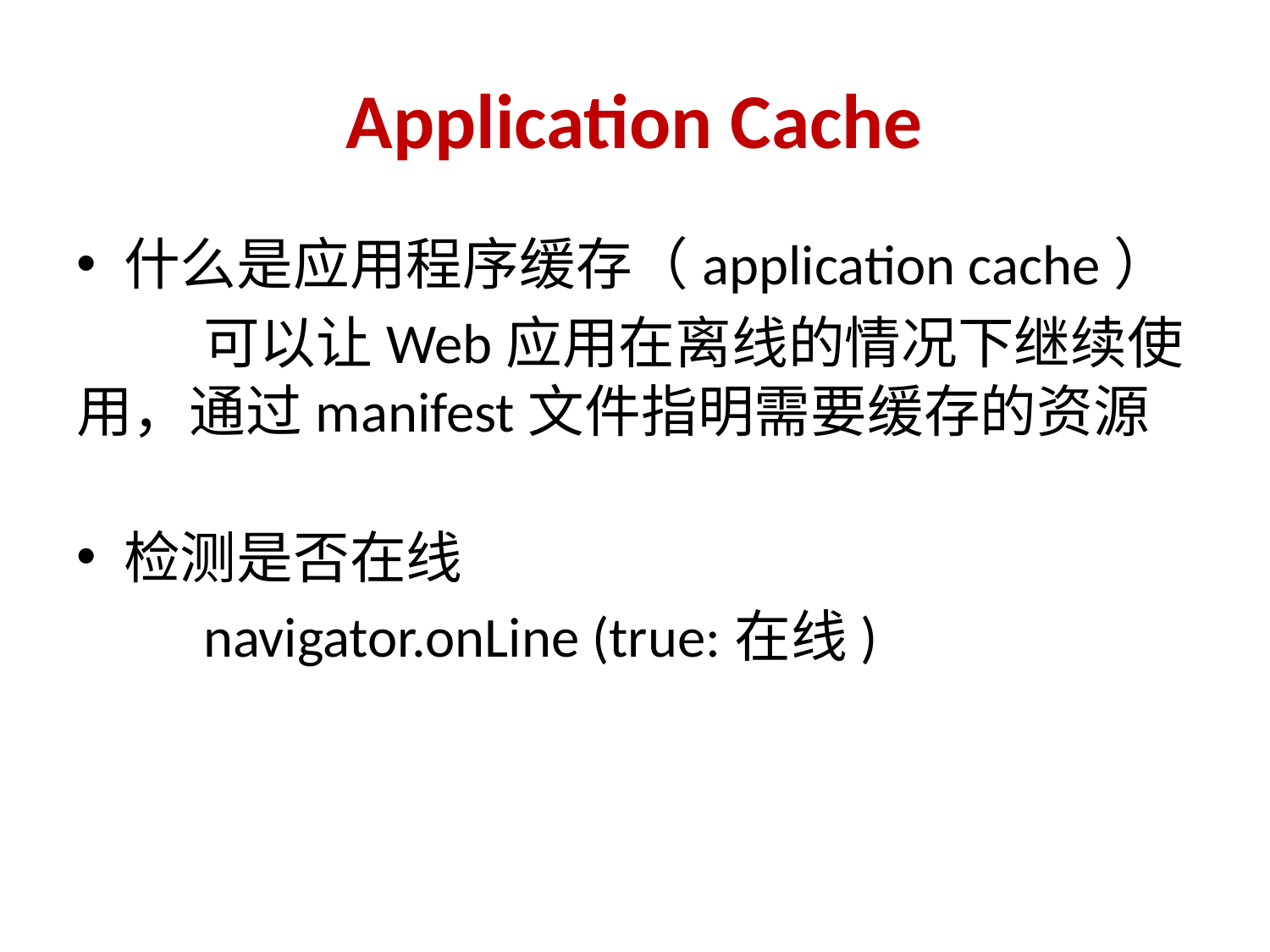

# Application Cache
什么是应用程序缓存（application cache）
	可以让Web应用在离线的情况下继续使用，通过manifest文件指明需要缓存的资源
检测是否在线
	navigator.onLine (true:在线)